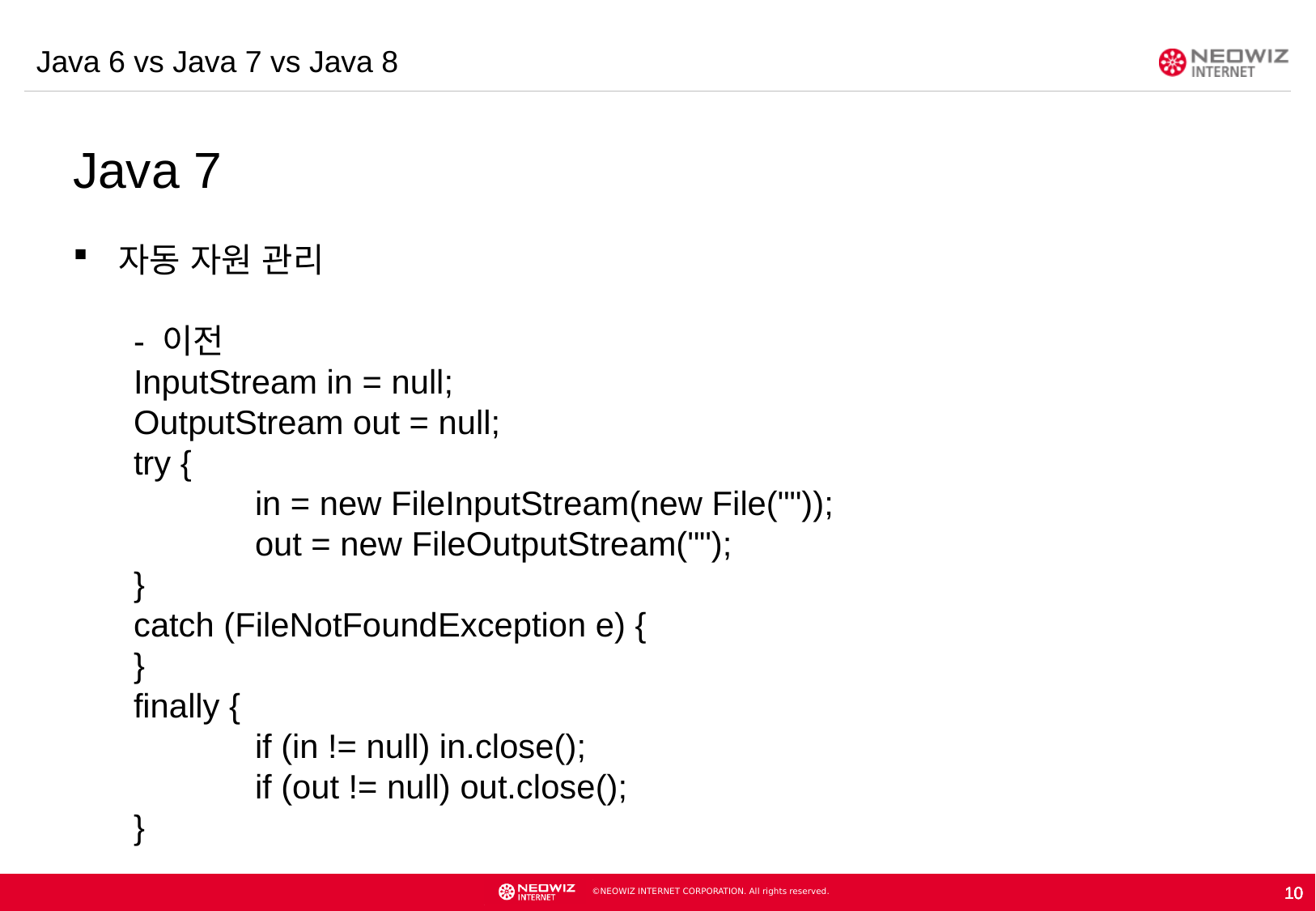

Java 6 vs Java 7 vs Java 8

Java 7

자동 자원 관리

- 이전
InputStream in = null;
OutputStream out = null;
try {
	in = new FileInputStream(new File(""));
	out = new FileOutputStream("");
}
catch (FileNotFoundException e) {
}
finally {
	if (in != null) in.close();
	if (out != null) out.close();
}
10
10
10
10
10